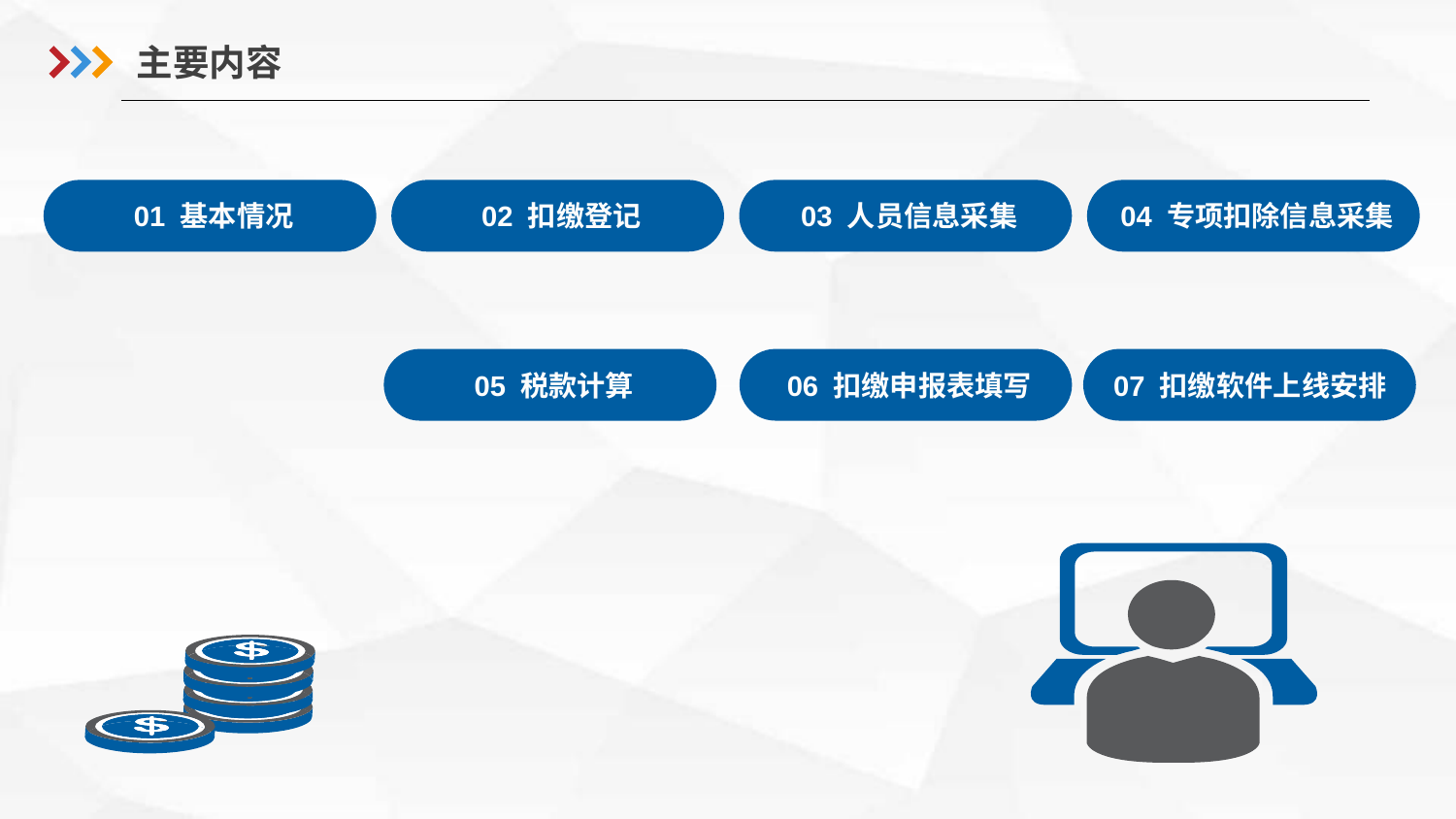

主要内容

01 基本情况

02 扣缴登记

03 人员信息采集

04 专项扣除信息采集

05 税款计算

06 扣缴申报表填写

07 扣缴软件上线安排